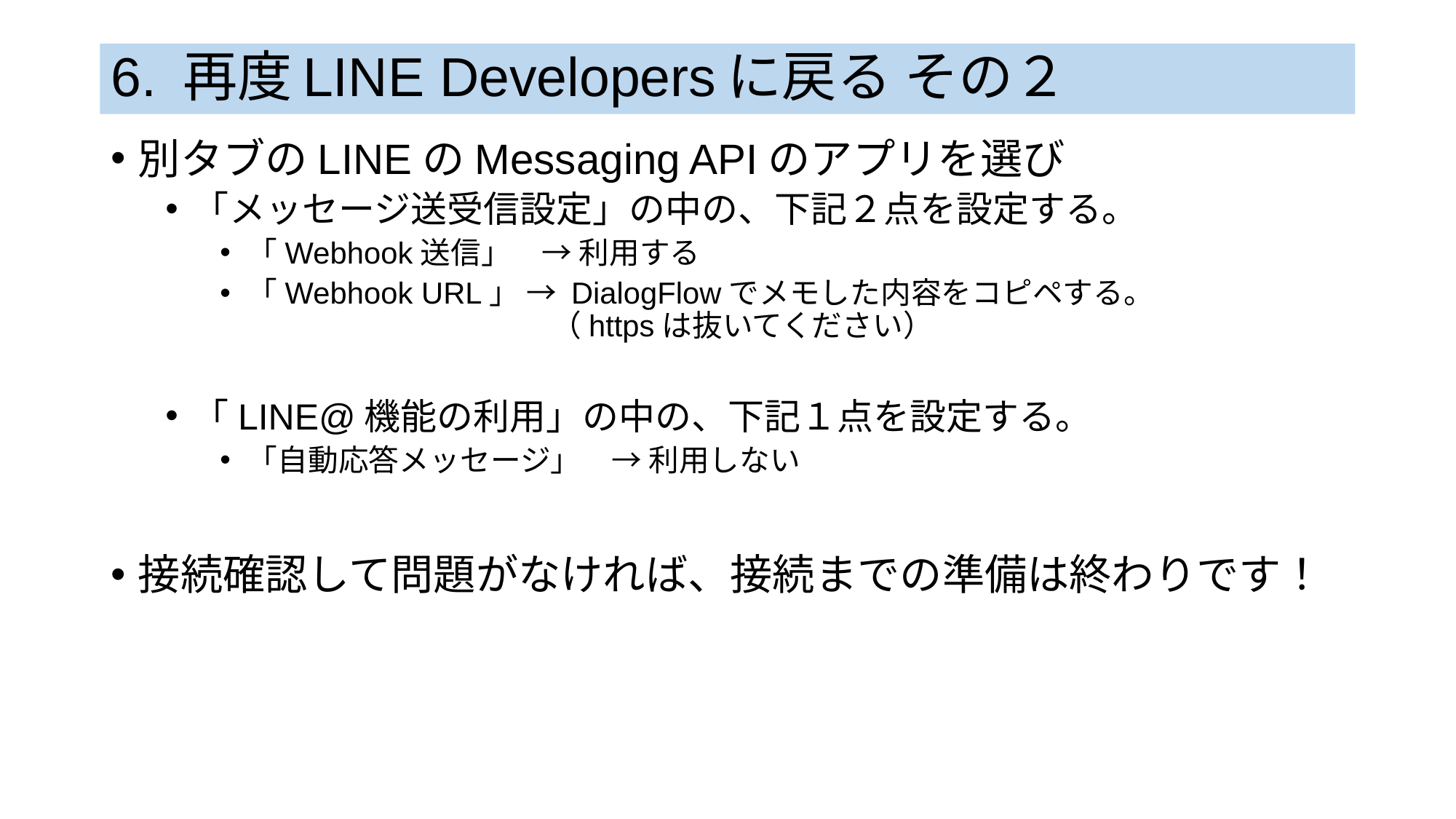

# 6. 再度LINE Developersに戻る その２
別タブのLINEのMessaging APIのアプリを選び
「メッセージ送受信設定」の中の、下記２点を設定する。
「Webhook送信」　→ 利用する
「Webhook URL」 → DialogFlowでメモした内容をコピペする。
　　　　　　　　　　（httpsは抜いてください）

「LINE@機能の利用」の中の、下記１点を設定する。
「自動応答メッセージ」　→ 利用しない

接続確認して問題がなければ、接続までの準備は終わりです！